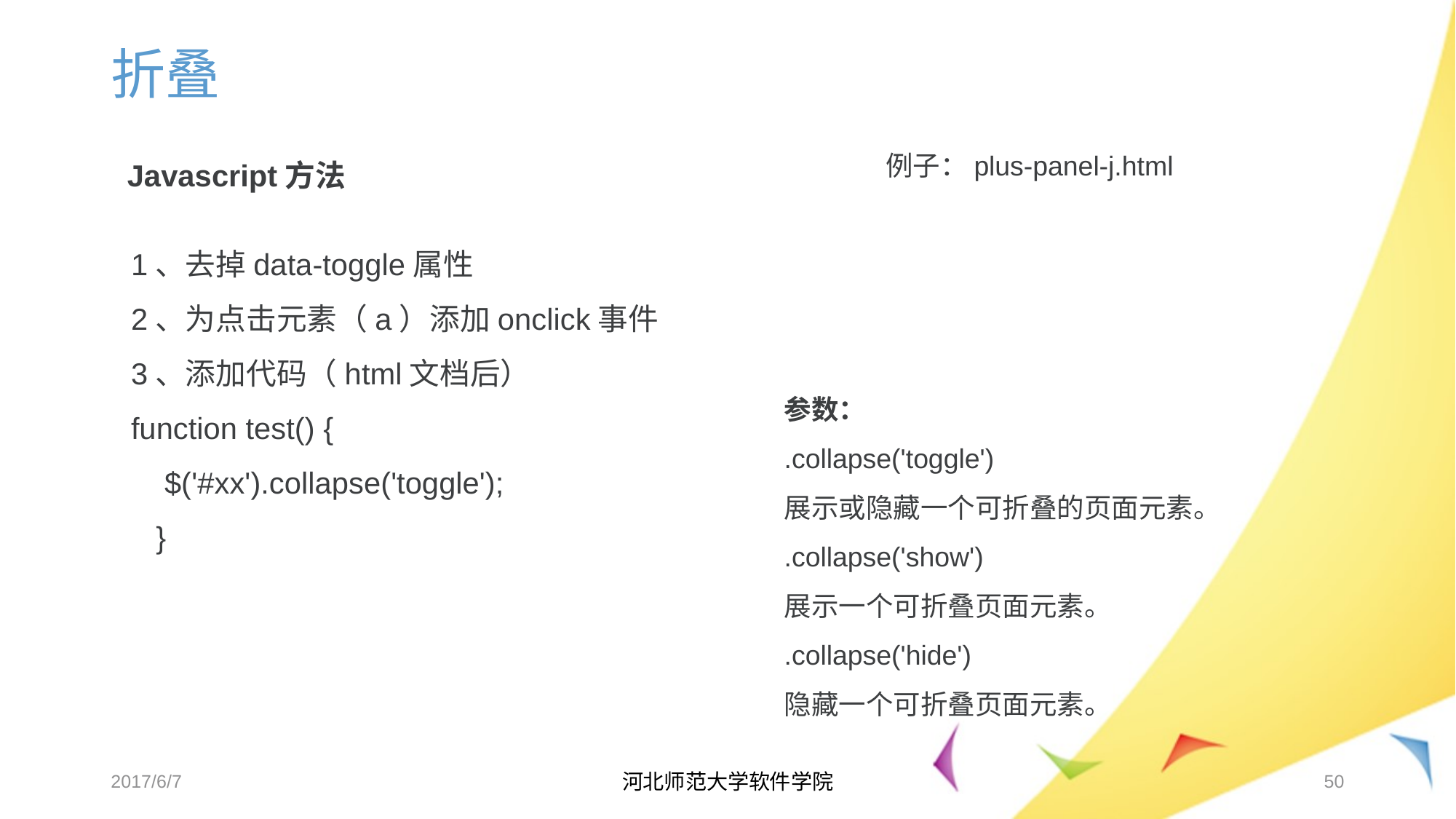

折叠
例子：plus-panel-j.html
Javascript方法
1、去掉data-toggle属性
2、为点击元素（a）添加onclick事件
3、添加代码（html文档后）
function test() {
    $('#xx').collapse('toggle');
   }
参数：
.collapse('toggle')
展示或隐藏一个可折叠的页面元素。
.collapse('show')
展示一个可折叠页面元素。
.collapse('hide')
隐藏一个可折叠页面元素。

2017/6/7
河北师范大学软件学院
50